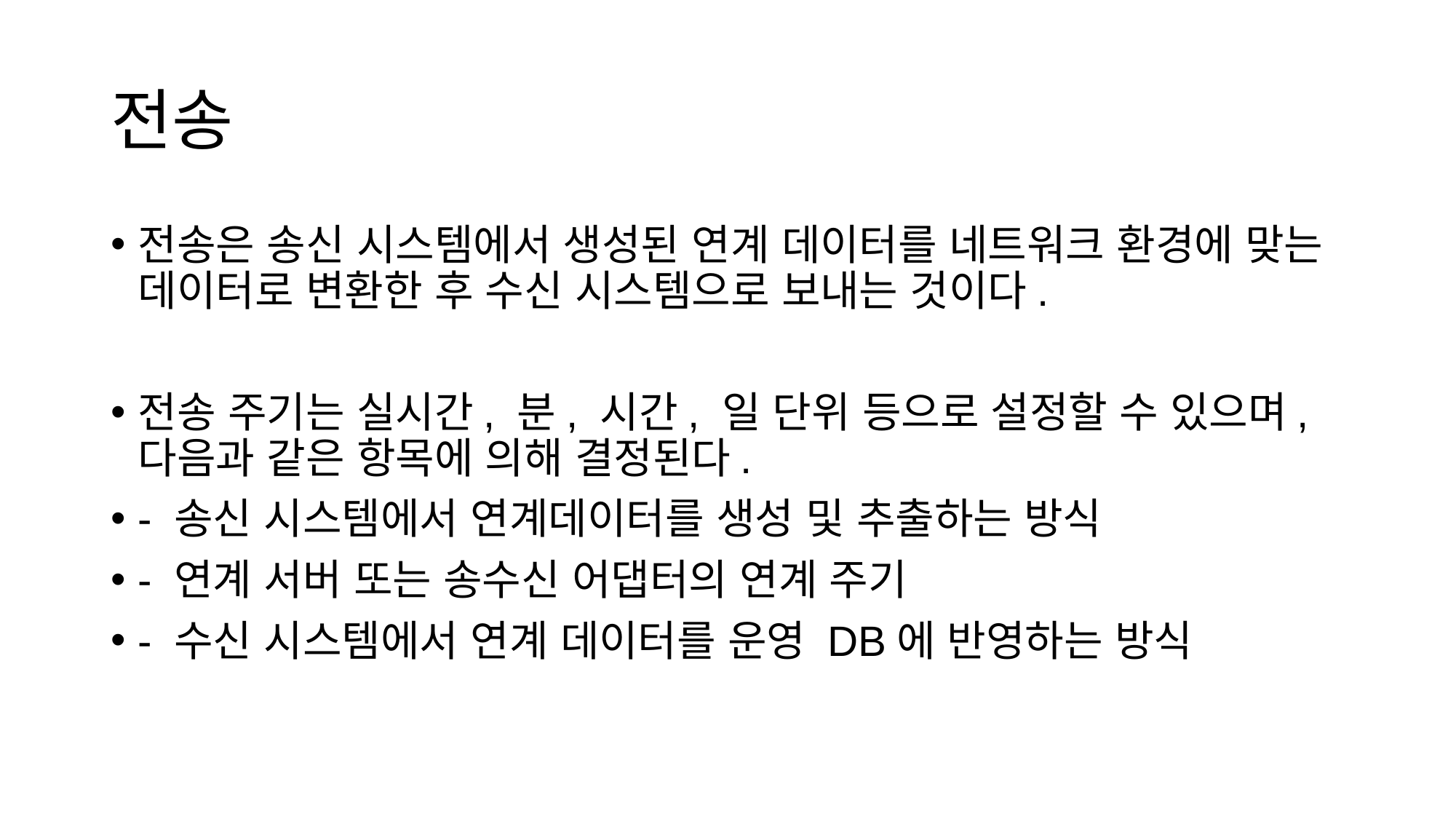

# 전송
전송은 송신 시스템에서 생성된 연계 데이터를 네트워크 환경에 맞는 데이터로 변환한 후 수신 시스템으로 보내는 것이다.

전송 주기는 실시간, 분, 시간, 일 단위 등으로 설정할 수 있으며,다음과 같은 항목에 의해 결정된다.
- 송신 시스템에서 연계데이터를 생성 및 추출하는 방식
- 연계 서버 또는 송수신 어댑터의 연계 주기
- 수신 시스템에서 연계 데이터를 운영 DB에 반영하는 방식